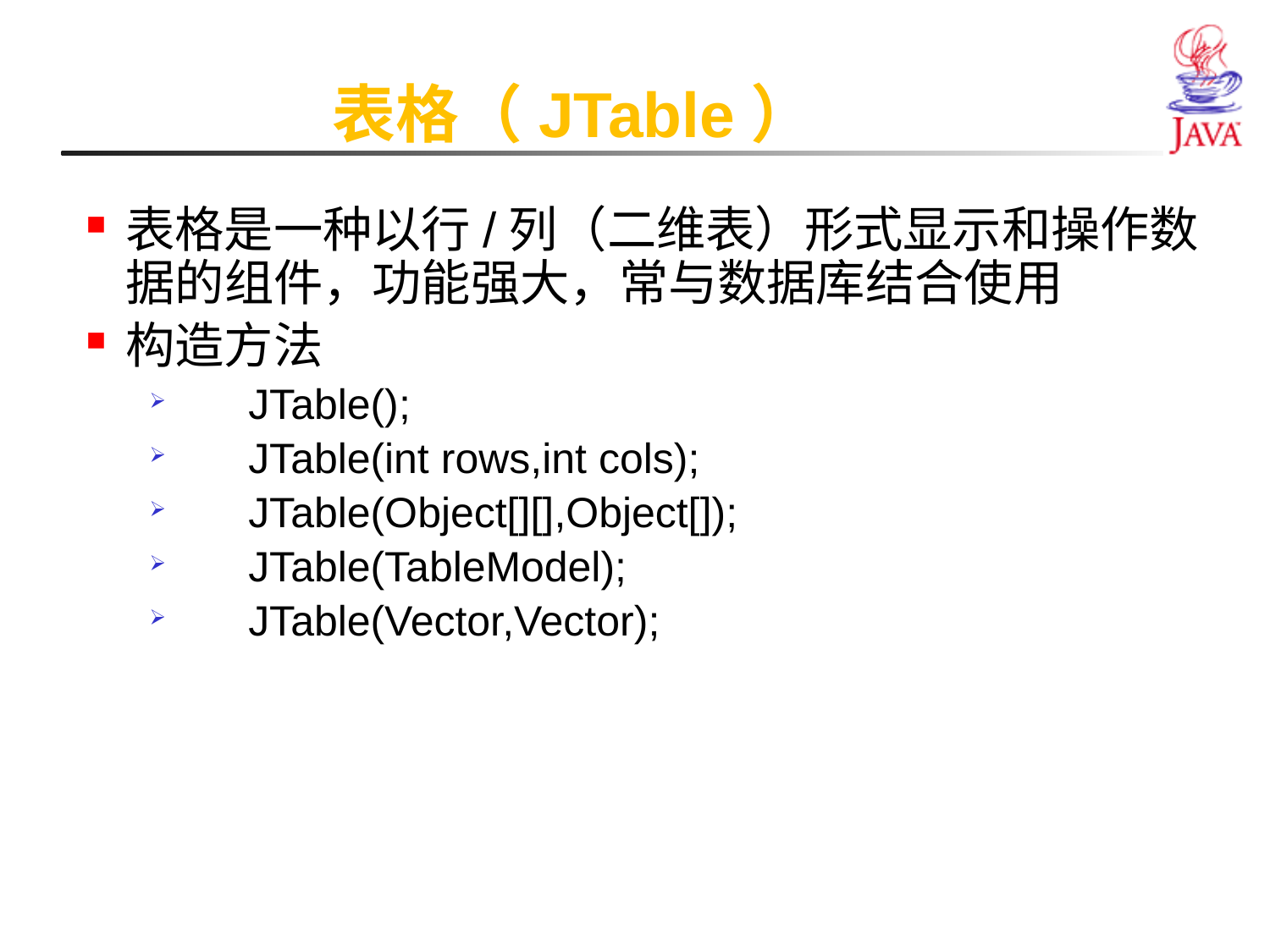

表格（JTable）
表格是一种以行/列（二维表）形式显示和操作数据的组件，功能强大，常与数据库结合使用
构造方法
JTable();
JTable(int rows,int cols);
JTable(Object[][],Object[]);
JTable(TableModel);
JTable(Vector,Vector);